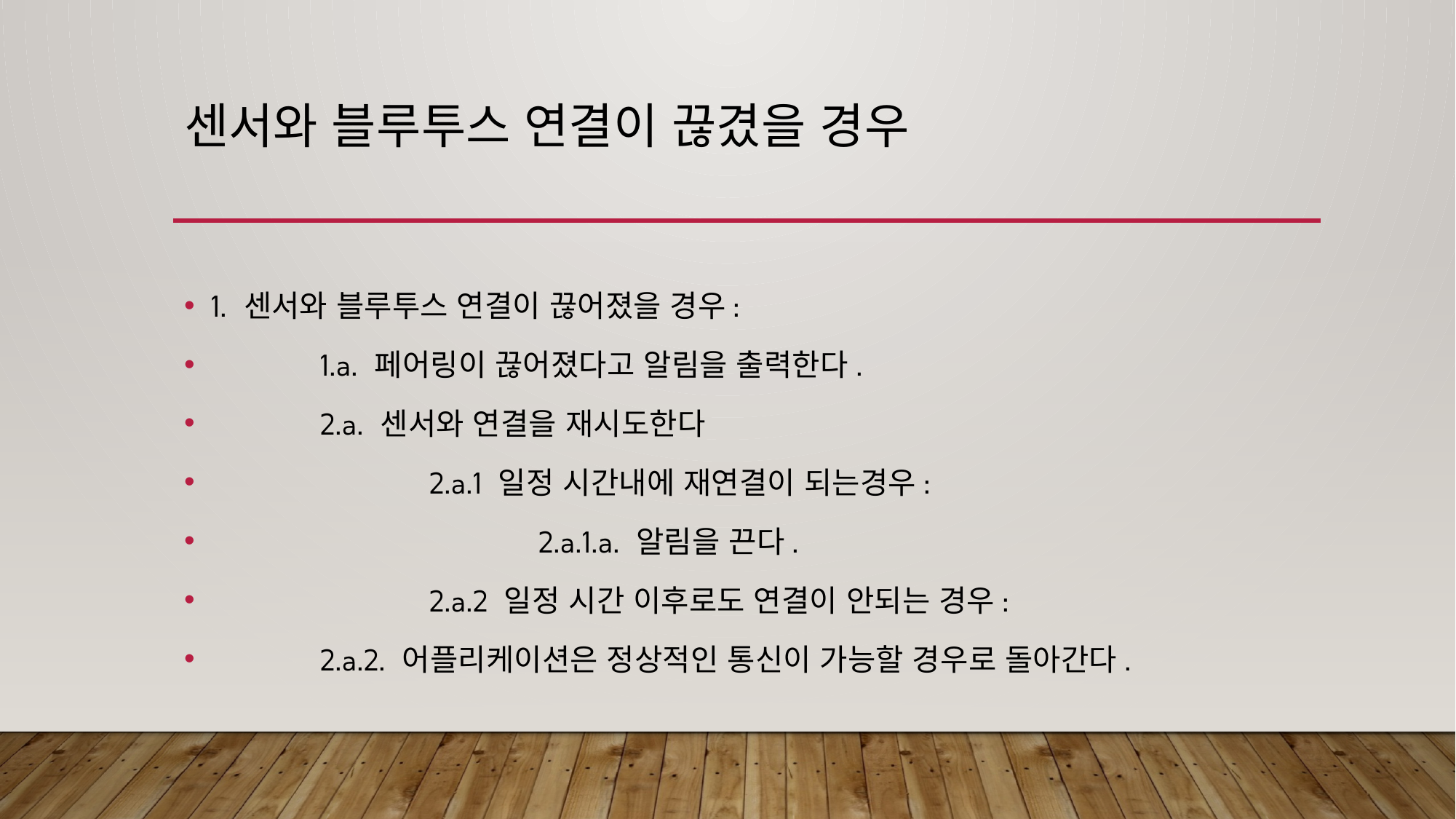

# 센서와 블루투스 연결이 끊겼을 경우
1. 센서와 블루투스 연결이 끊어졌을 경우:
	1.a. 페어링이 끊어졌다고 알림을 출력한다.
	2.a. 센서와 연결을 재시도한다
		2.a.1 일정 시간내에 재연결이 되는경우:
			2.a.1.a. 알림을 끈다.
		2.a.2 일정 시간 이후로도 연결이 안되는 경우:
	2.a.2. 어플리케이션은 정상적인 통신이 가능할 경우로 돌아간다.